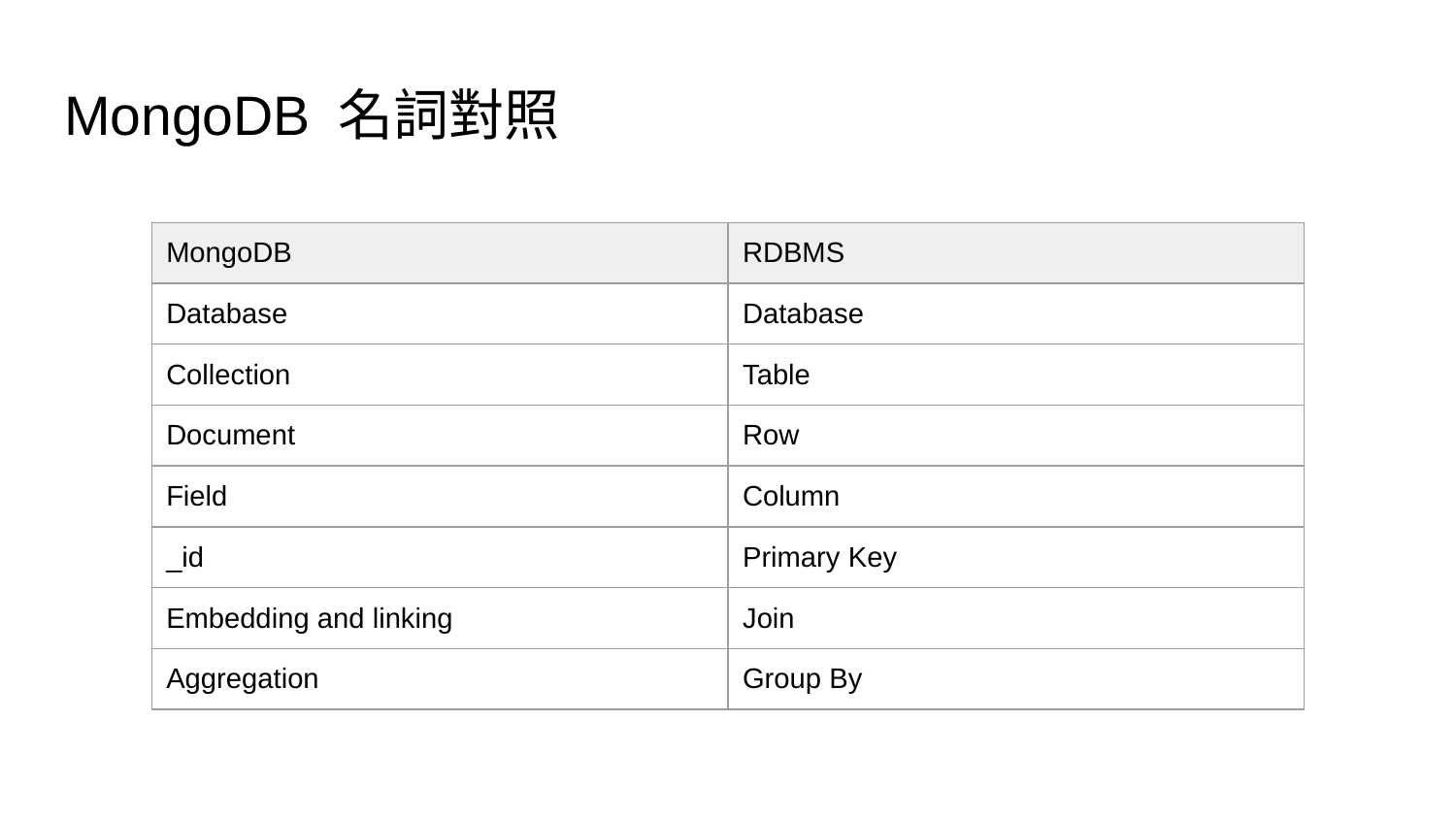

# MongoDB 名詞對照
| MongoDB | RDBMS |
| --- | --- |
| Database | Database |
| Collection | Table |
| Document | Row |
| Field | Column |
| \_id | Primary Key |
| Embedding and linking | Join |
| Aggregation | Group By |